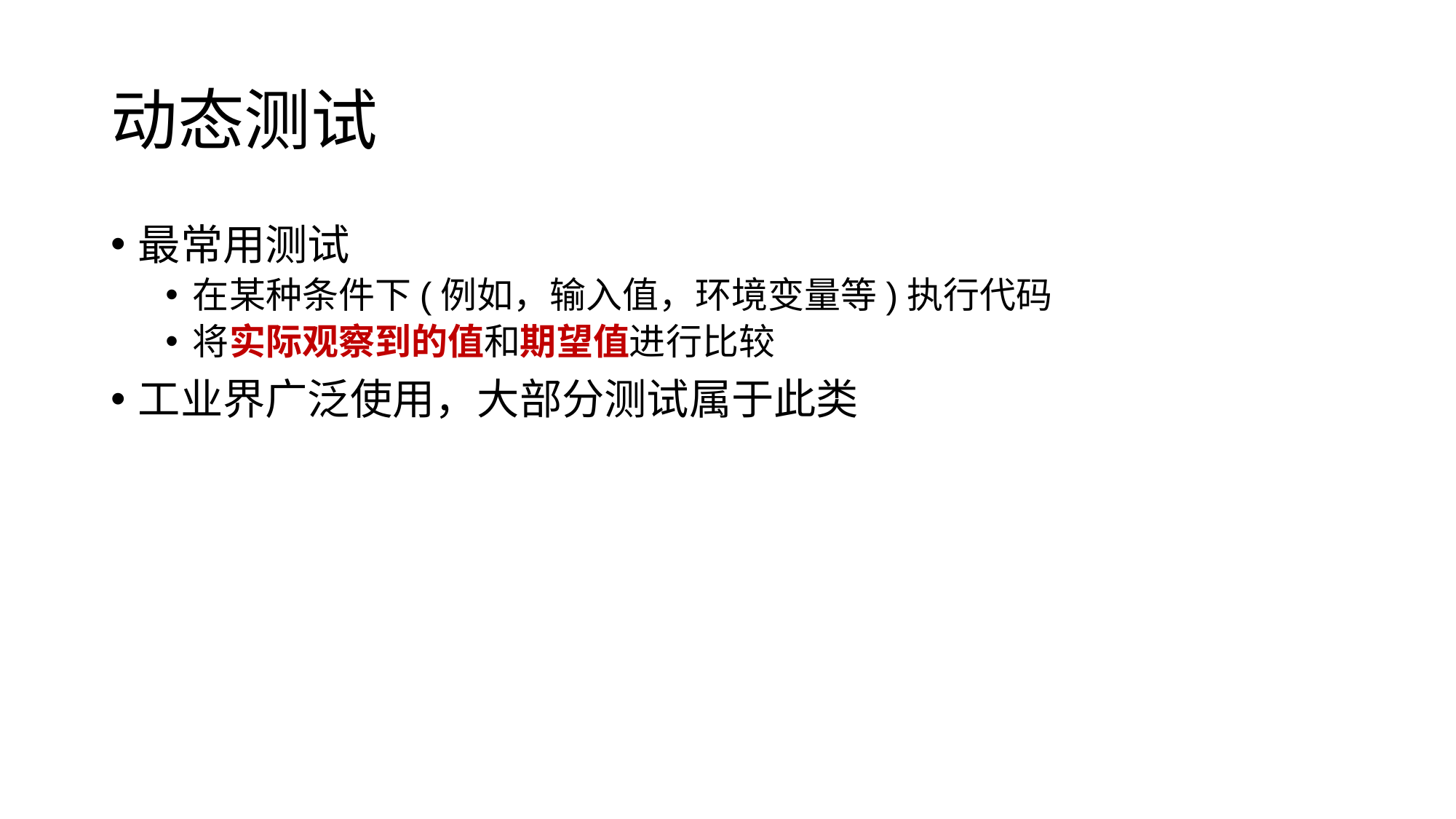

# 动态测试
最常用测试
在某种条件下(例如，输入值，环境变量等)执行代码
将实际观察到的值和期望值进行比较
工业界广泛使用，大部分测试属于此类